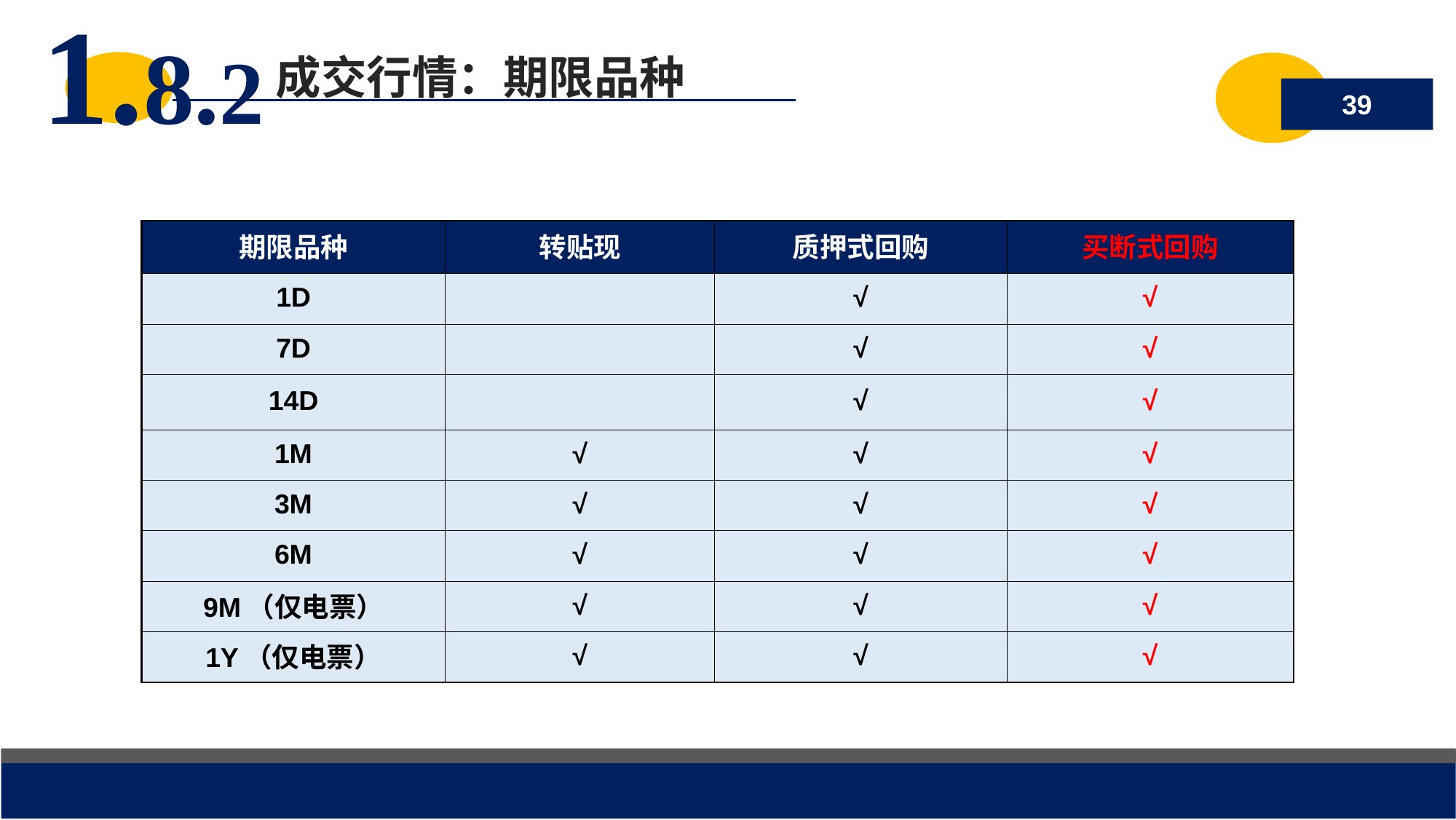

成交行情：期限品种
1.8.2

39

| 期限品种 | 转贴现 | 质押式回购 | 买断式回购 |
| --- | --- | --- | --- |
| 1D |  | √ | √ |
| 7D |  | √ | √ |
| 14D |  | √ | √ |
| 1M | √ | √ | √ |
| 3M | √ | √ | √ |
| 6M | √ | √ | √ |
| 9M（仅电票） | √ | √ | √ |
| 1Y（仅电票） | √ | √ | √ |

2018/7/19